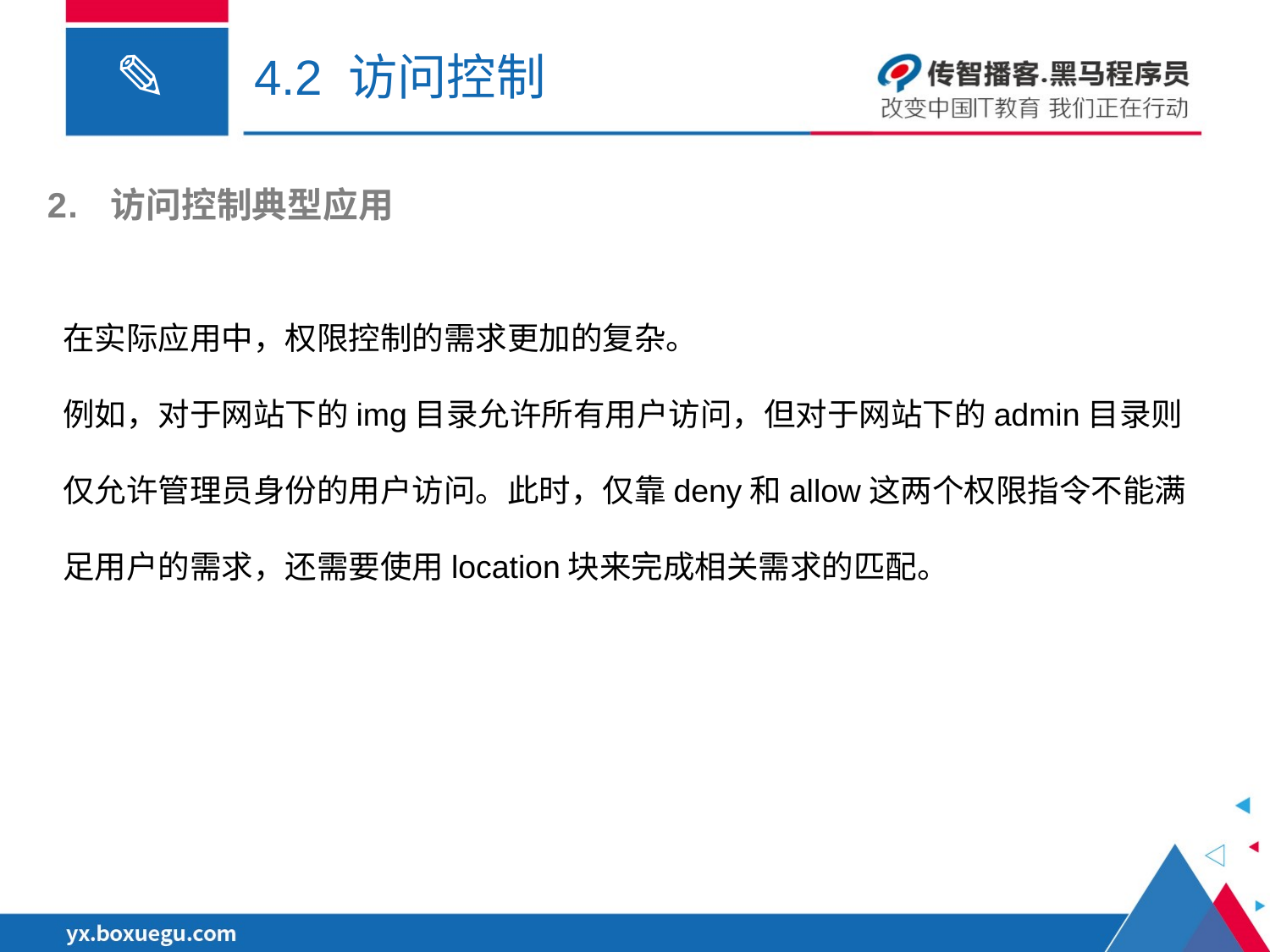

# 4.2 访问控制
访问控制典型应用
在实际应用中，权限控制的需求更加的复杂。
例如，对于网站下的img目录允许所有用户访问，但对于网站下的admin目录则仅允许管理员身份的用户访问。此时，仅靠deny和allow这两个权限指令不能满足用户的需求，还需要使用location块来完成相关需求的匹配。